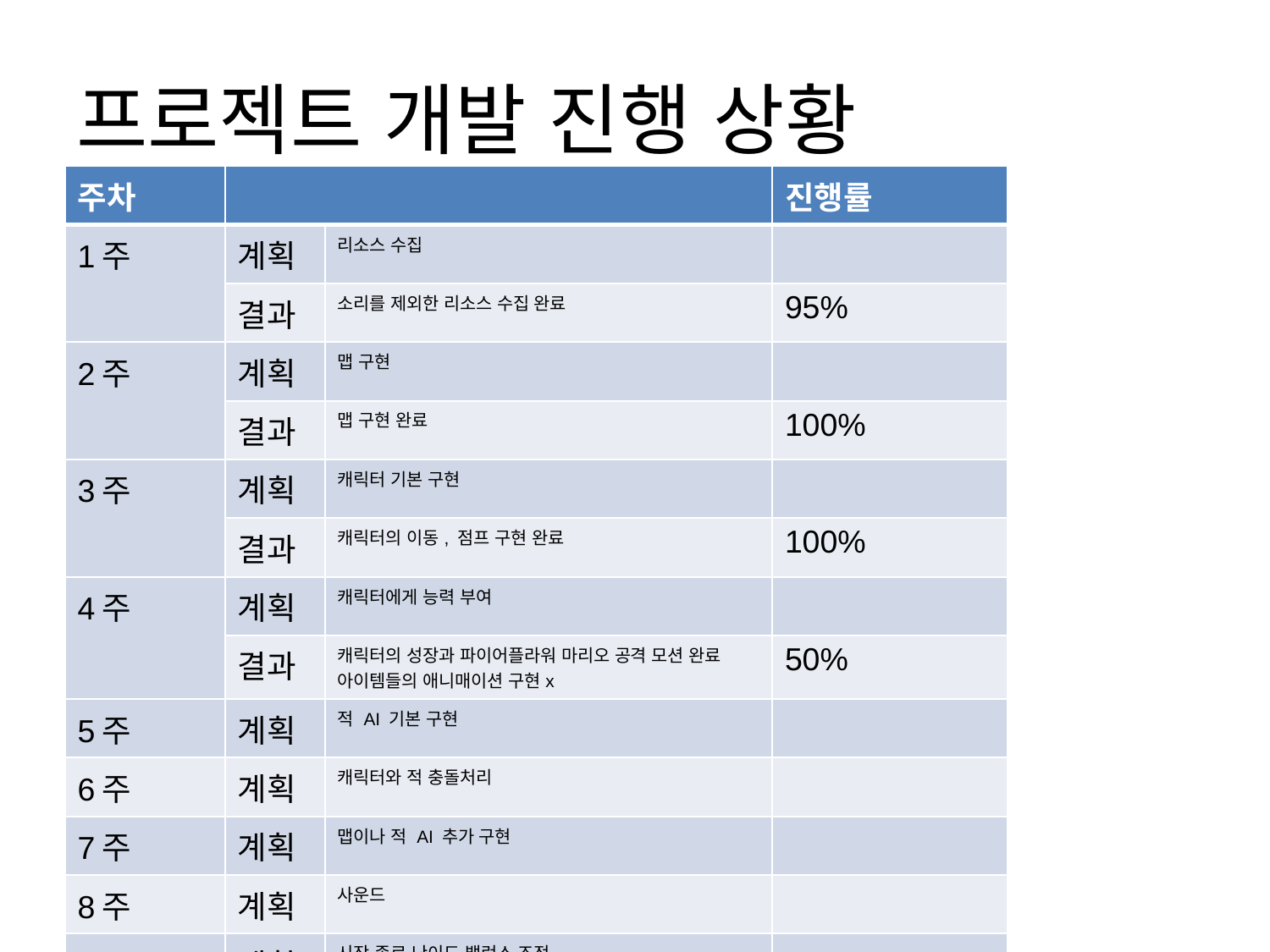

# 프로젝트 개발 진행 상황
| 주차 |  |  | 진행률 |
| --- | --- | --- | --- |
| 1주 | 계획 | 리소스 수집 |  |
|  | 결과 | 소리를 제외한 리소스 수집 완료 | 95% |
| 2주 | 계획 | 맵 구현 |  |
|  | 결과 | 맵 구현 완료 | 100% |
| 3주 | 계획 | 캐릭터 기본 구현 |  |
|  | 결과 | 캐릭터의 이동, 점프 구현 완료 | 100% |
| 4주 | 계획 | 캐릭터에게 능력 부여 |  |
|  | 결과 | 캐릭터의 성장과 파이어플라워 마리오 공격 모션 완료 아이템들의 애니매이션 구현x | 50% |
| 5주 | 계획 | 적 AI 기본 구현 |  |
| 6주 | 계획 | 캐릭터와 적 충돌처리 |  |
| 7주 | 계획 | 맵이나 적 AI 추가 구현 |  |
| 8주 | 계획 | 사운드 |  |
| 9주 | 계획 | 시작 종료 난이도 밸런스 조정 |  |
| 10주 | 계획 | 마무리 |  |